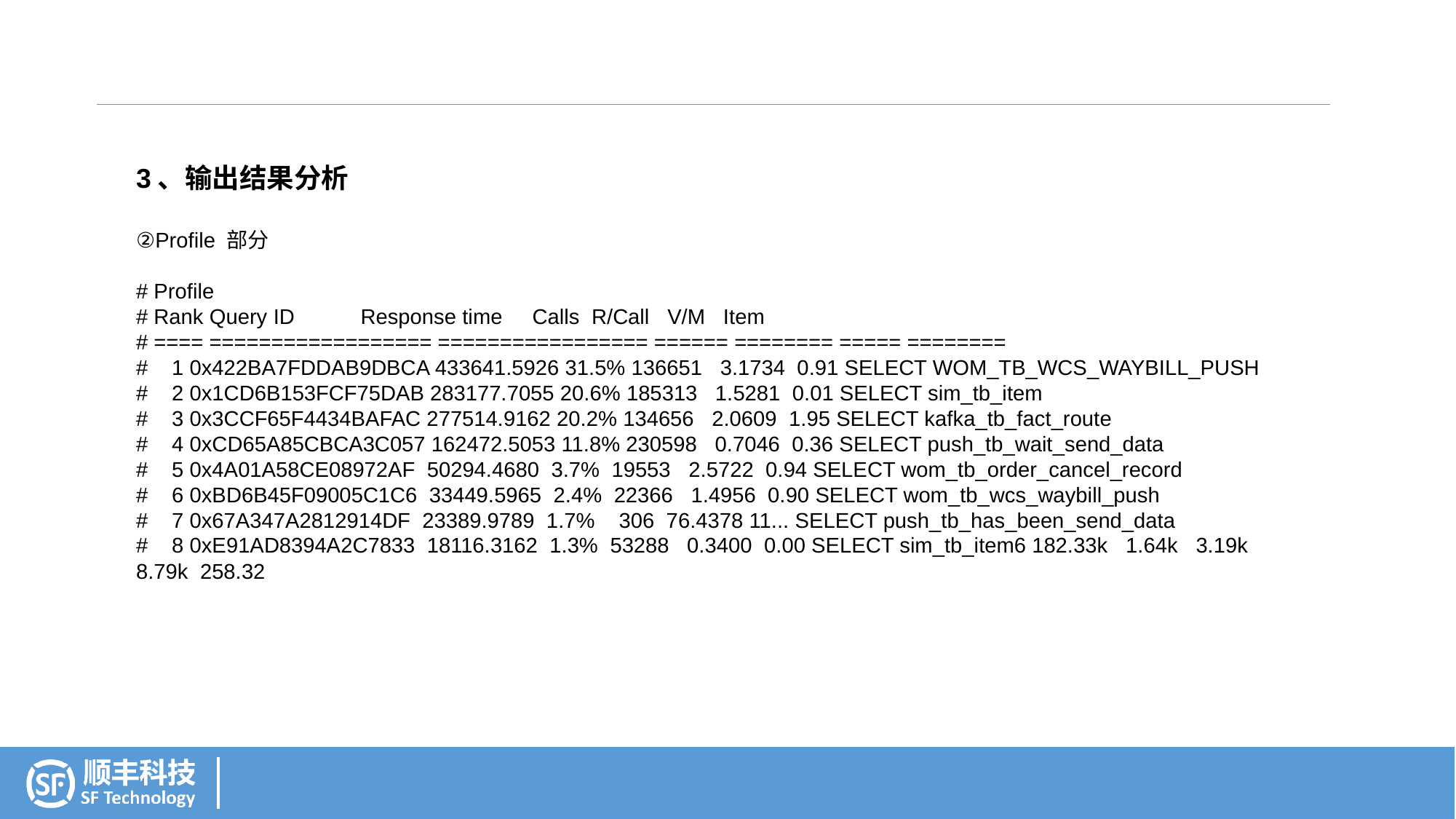

3、输出结果分析

②Profile 部分

# Profile
# Rank Query ID           Response time     Calls  R/Call   V/M   Item
# ==== ================== ================= ====== ======== ===== ========
#    1 0x422BA7FDDAB9DBCA 433641.5926 31.5% 136651   3.1734  0.91 SELECT WOM_TB_WCS_WAYBILL_PUSH
#    2 0x1CD6B153FCF75DAB 283177.7055 20.6% 185313   1.5281  0.01 SELECT sim_tb_item
#    3 0x3CCF65F4434BAFAC 277514.9162 20.2% 134656   2.0609  1.95 SELECT kafka_tb_fact_route
#    4 0xCD65A85CBCA3C057 162472.5053 11.8% 230598   0.7046  0.36 SELECT push_tb_wait_send_data
#    5 0x4A01A58CE08972AF  50294.4680  3.7%  19553   2.5722  0.94 SELECT wom_tb_order_cancel_record
#    6 0xBD6B45F09005C1C6  33449.5965  2.4%  22366   1.4956  0.90 SELECT wom_tb_wcs_waybill_push
#    7 0x67A347A2812914DF  23389.9789  1.7%    306  76.4378 11... SELECT push_tb_has_been_send_data
#    8 0xE91AD8394A2C7833  18116.3162  1.3%  53288   0.3400  0.00 SELECT sim_tb_item6 182.33k   1.64k   3.19k   8.79k  258.32